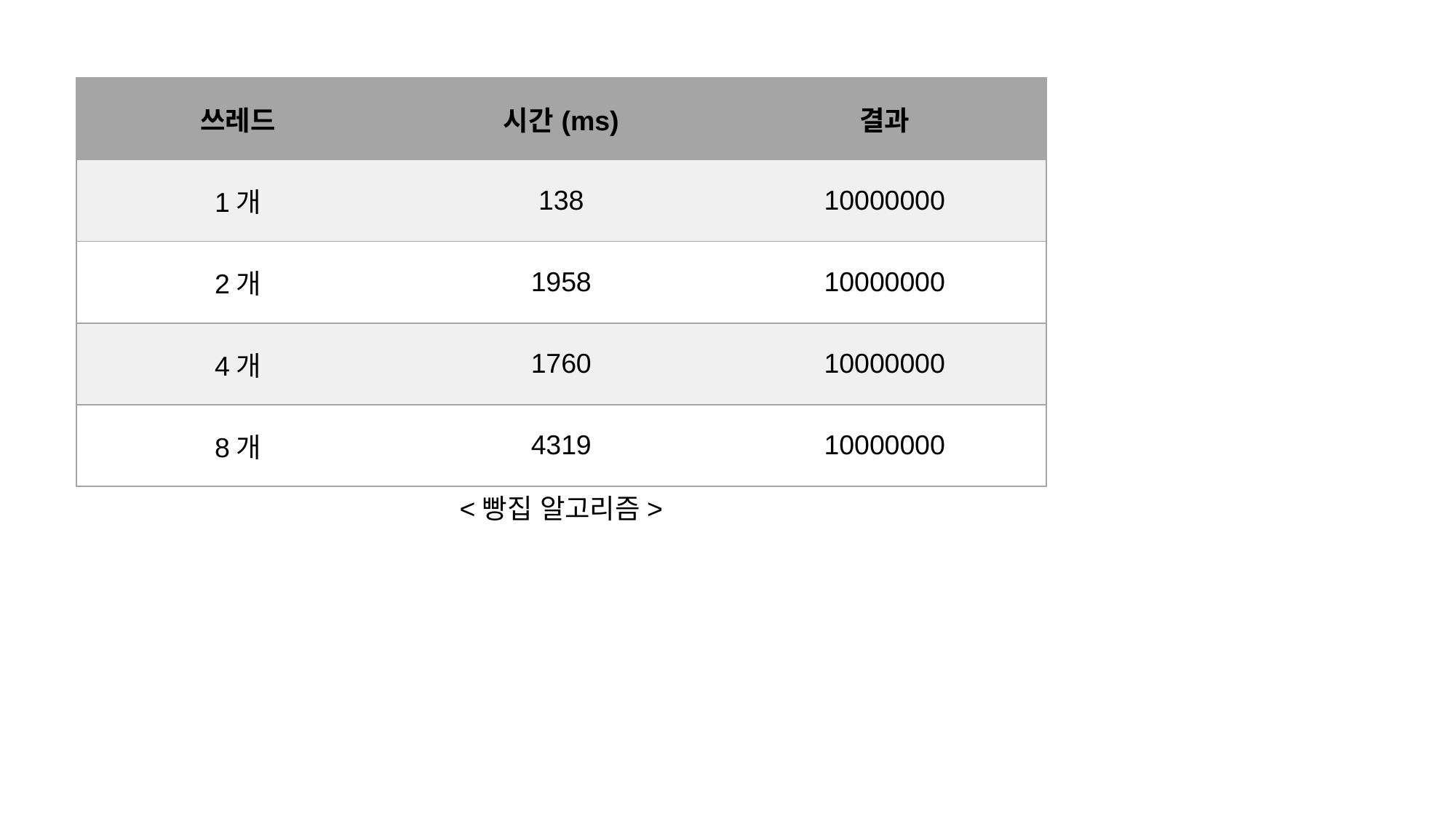

| 쓰레드 | 시간(ms) | 결과 |
| --- | --- | --- |
| 1개 | 138 | 10000000 |
| 2개 | 1958 | 10000000 |
| 4개 | 1760 | 10000000 |
| 8개 | 4319 | 10000000 |
<빵집 알고리즘>